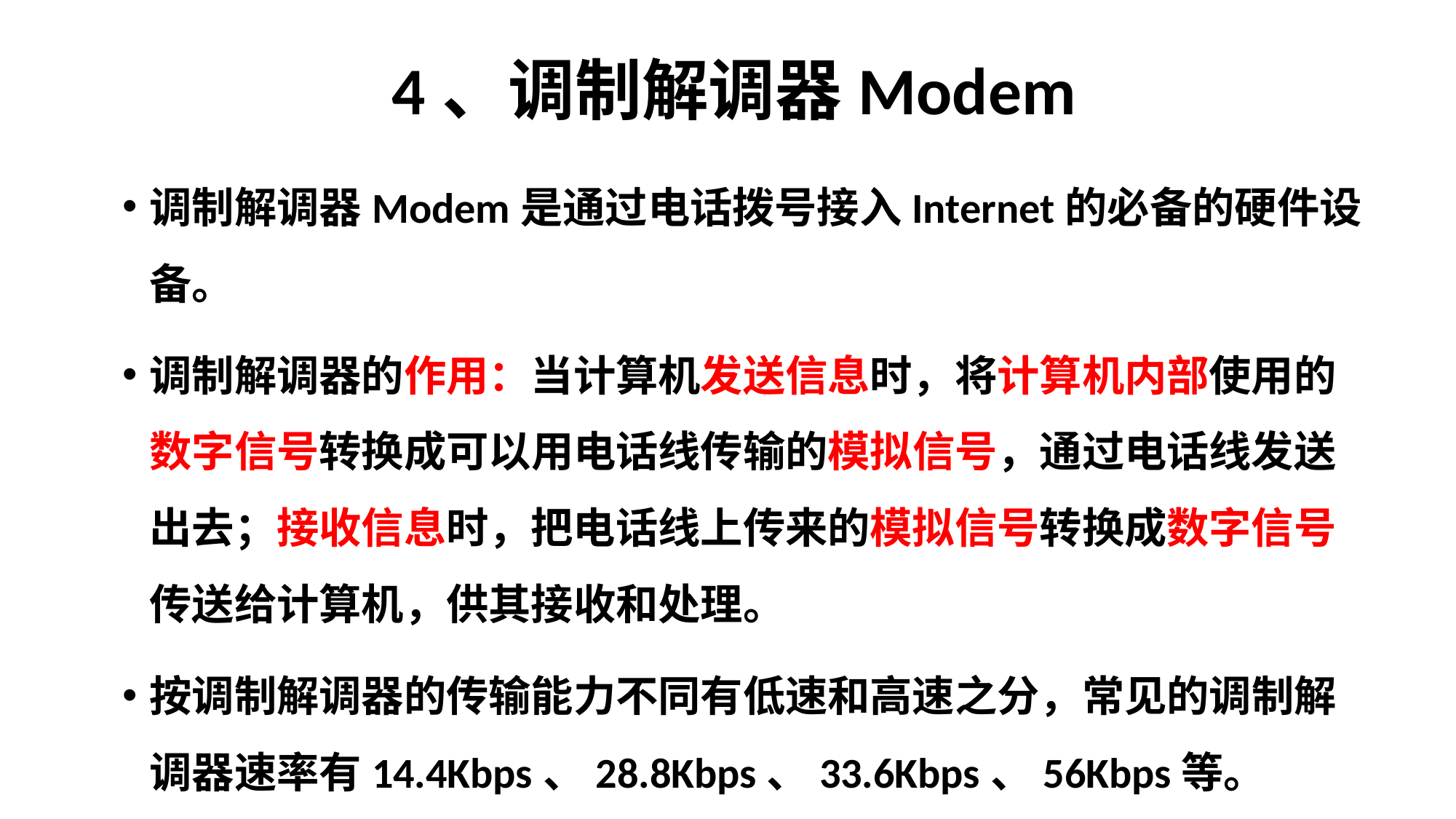

# 4、调制解调器Modem
调制解调器Modem是通过电话拨号接入Internet的必备的硬件设备。
调制解调器的作用：当计算机发送信息时，将计算机内部使用的数字信号转换成可以用电话线传输的模拟信号，通过电话线发送出去；接收信息时，把电话线上传来的模拟信号转换成数字信号传送给计算机，供其接收和处理。
按调制解调器的传输能力不同有低速和高速之分，常见的调制解调器速率有14.4Kbps、28.8Kbps、33.6Kbps、56Kbps等。